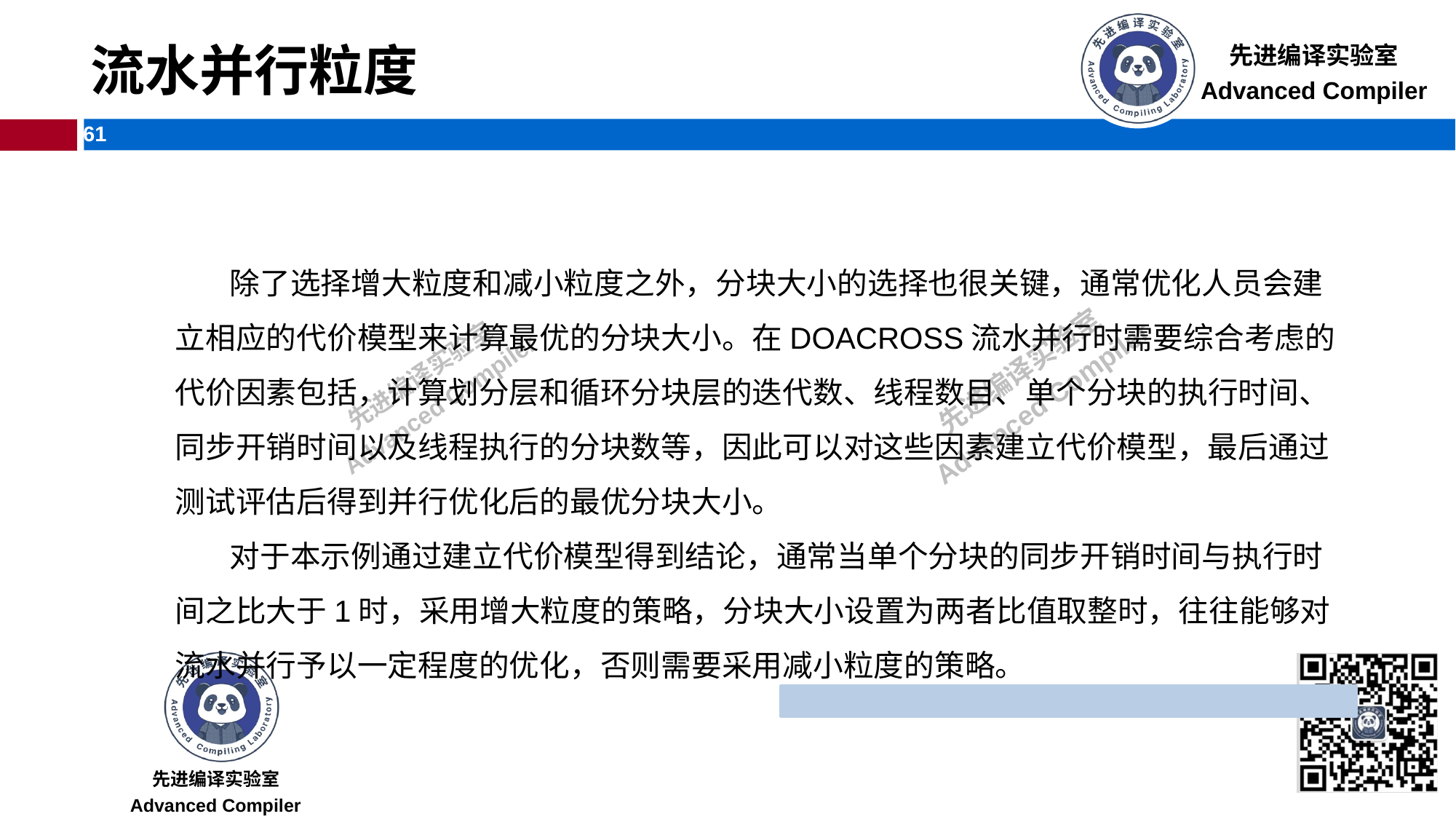

# 流水并行粒度
除了选择增大粒度和减小粒度之外，分块大小的选择也很关键，通常优化人员会建立相应的代价模型来计算最优的分块大小。在DOACROSS流水并行时需要综合考虑的代价因素包括，计算划分层和循环分块层的迭代数、线程数目、单个分块的执行时间、同步开销时间以及线程执行的分块数等，因此可以对这些因素建立代价模型，最后通过测试评估后得到并行优化后的最优分块大小。
对于本示例通过建立代价模型得到结论，通常当单个分块的同步开销时间与执行时间之比大于1时，采用增大粒度的策略，分块大小设置为两者比值取整时，往往能够对流水并行予以一定程度的优化，否则需要采用减小粒度的策略。